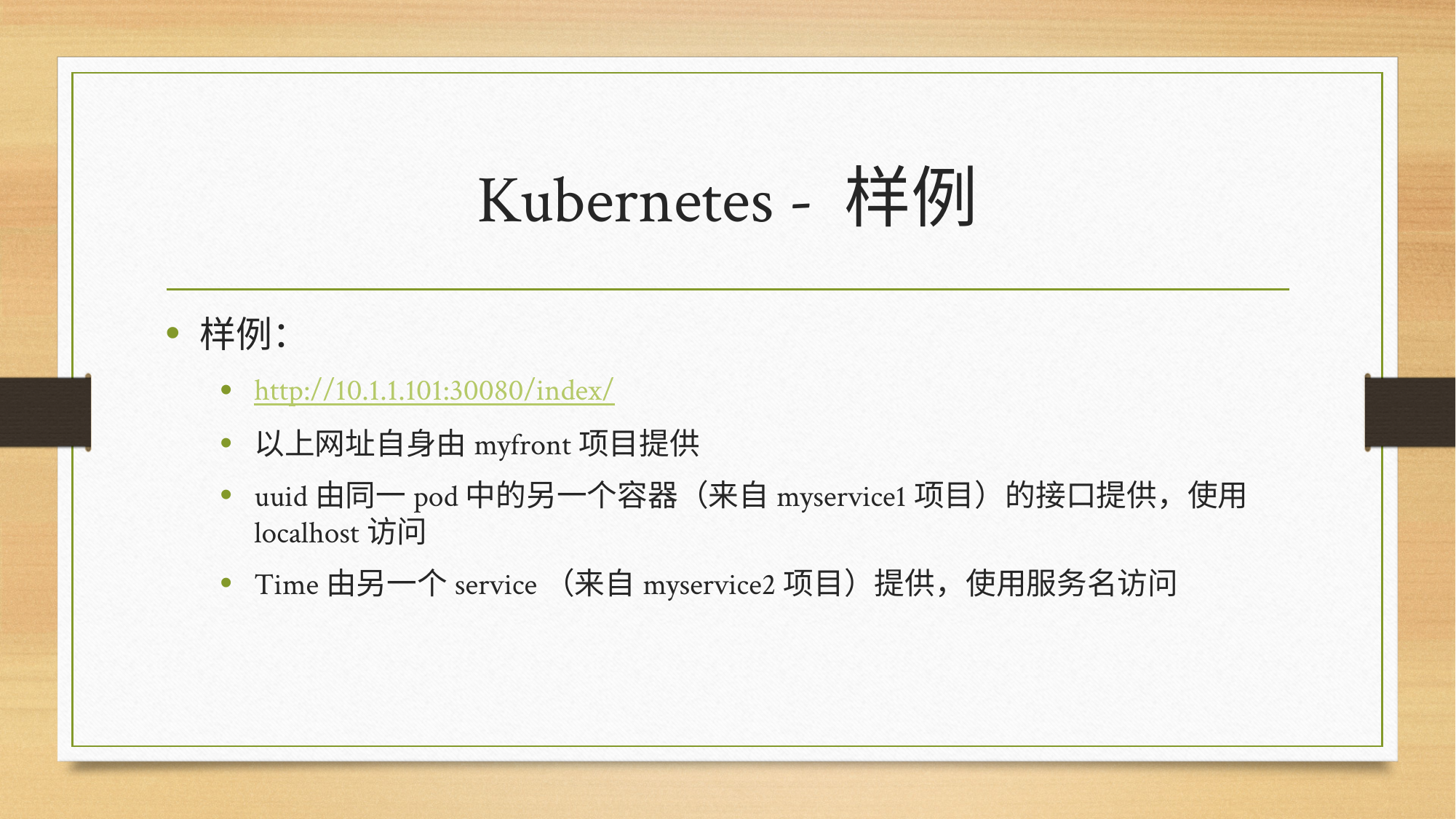

# Kubernetes - 样例
样例：
http://10.1.1.101:30080/index/
以上网址自身由myfront项目提供
uuid由同一pod中的另一个容器（来自myservice1项目）的接口提供，使用localhost访问
Time由另一个service（来自myservice2项目）提供，使用服务名访问